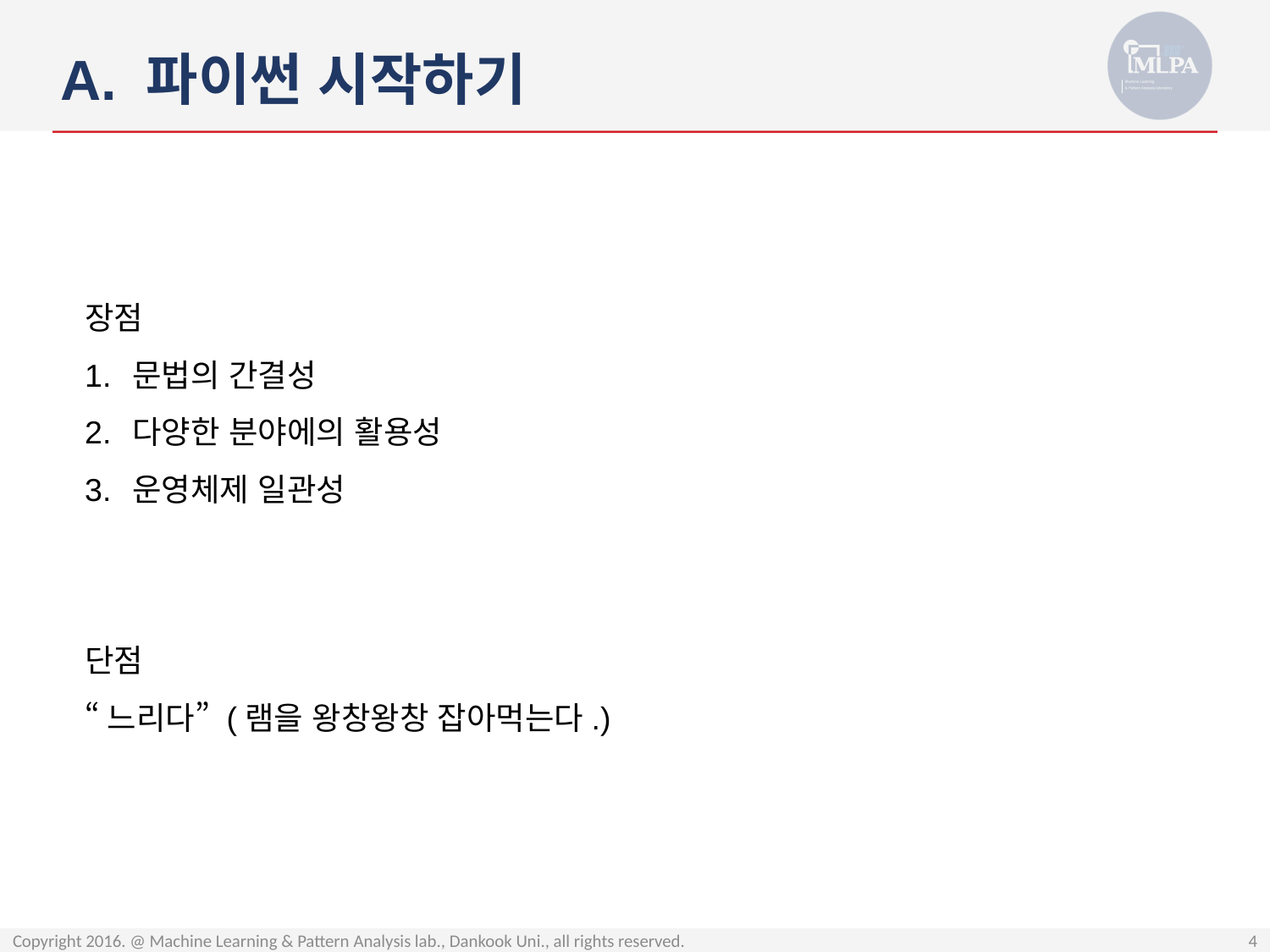

# A. 파이썬 시작하기
장점
문법의 간결성
다양한 분야에의 활용성
운영체제 일관성

단점
“느리다” (램을 왕창왕창 잡아먹는다.)
4
Copyright 2016. @ Machine Learning & Pattern Analysis lab., Dankook Uni., all rights reserved.